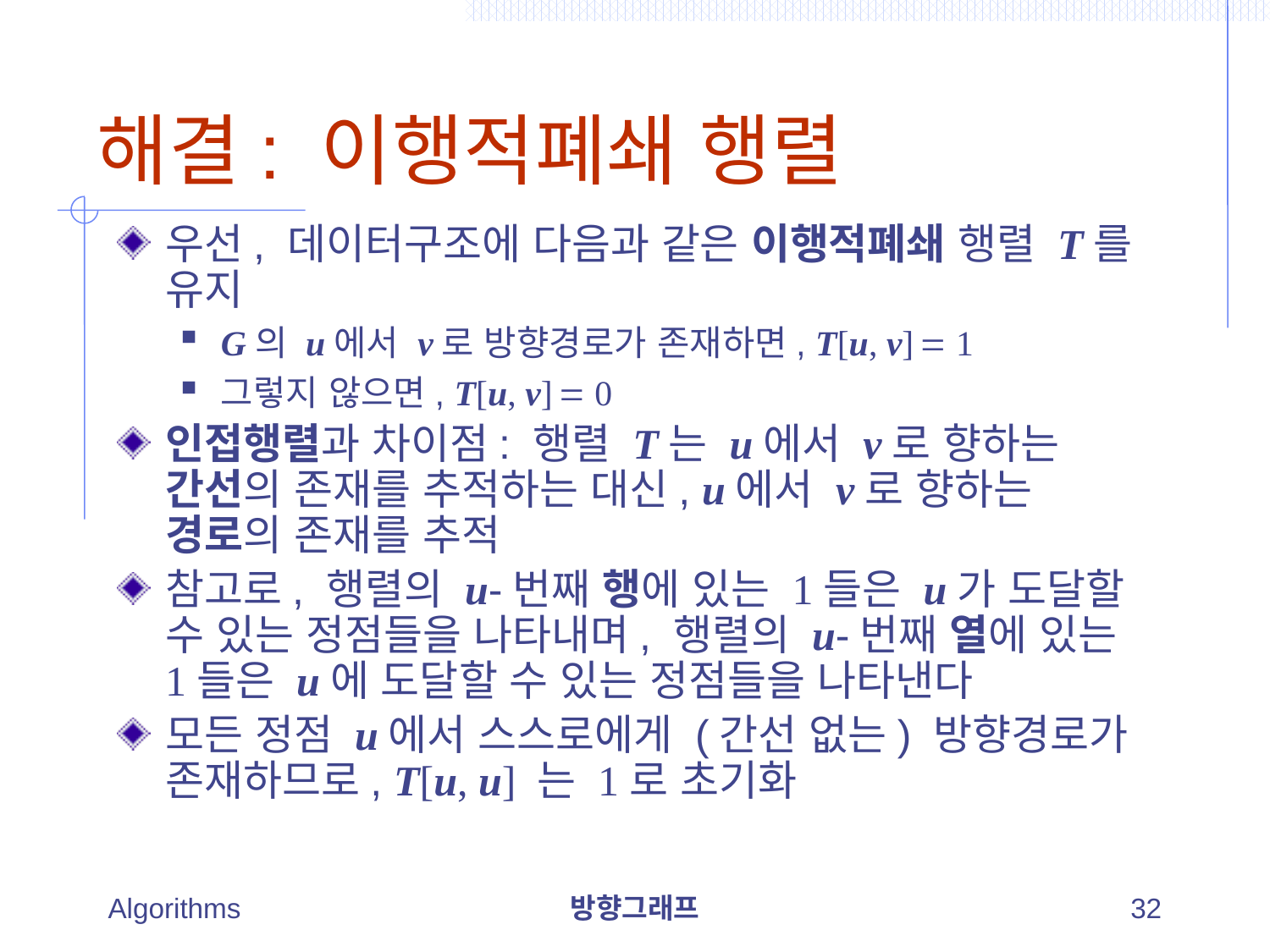

# 해결: 이행적폐쇄 행렬
우선, 데이터구조에 다음과 같은 이행적폐쇄 행렬 T를 유지
G의 u에서 v로 방향경로가 존재하면, T[u, v] = 1
그렇지 않으면, T[u, v] = 0
인접행렬과 차이점: 행렬 T는 u에서 v로 향하는 간선의 존재를 추적하는 대신, u에서 v로 향하는 경로의 존재를 추적
참고로, 행렬의 u-번째 행에 있는 1들은 u가 도달할 수 있는 정점들을 나타내며, 행렬의 u-번째 열에 있는 1들은 u에 도달할 수 있는 정점들을 나타낸다
모든 정점 u에서 스스로에게 (간선 없는) 방향경로가 존재하므로, T[u, u] 는 1로 초기화
Algorithms
방향그래프
32